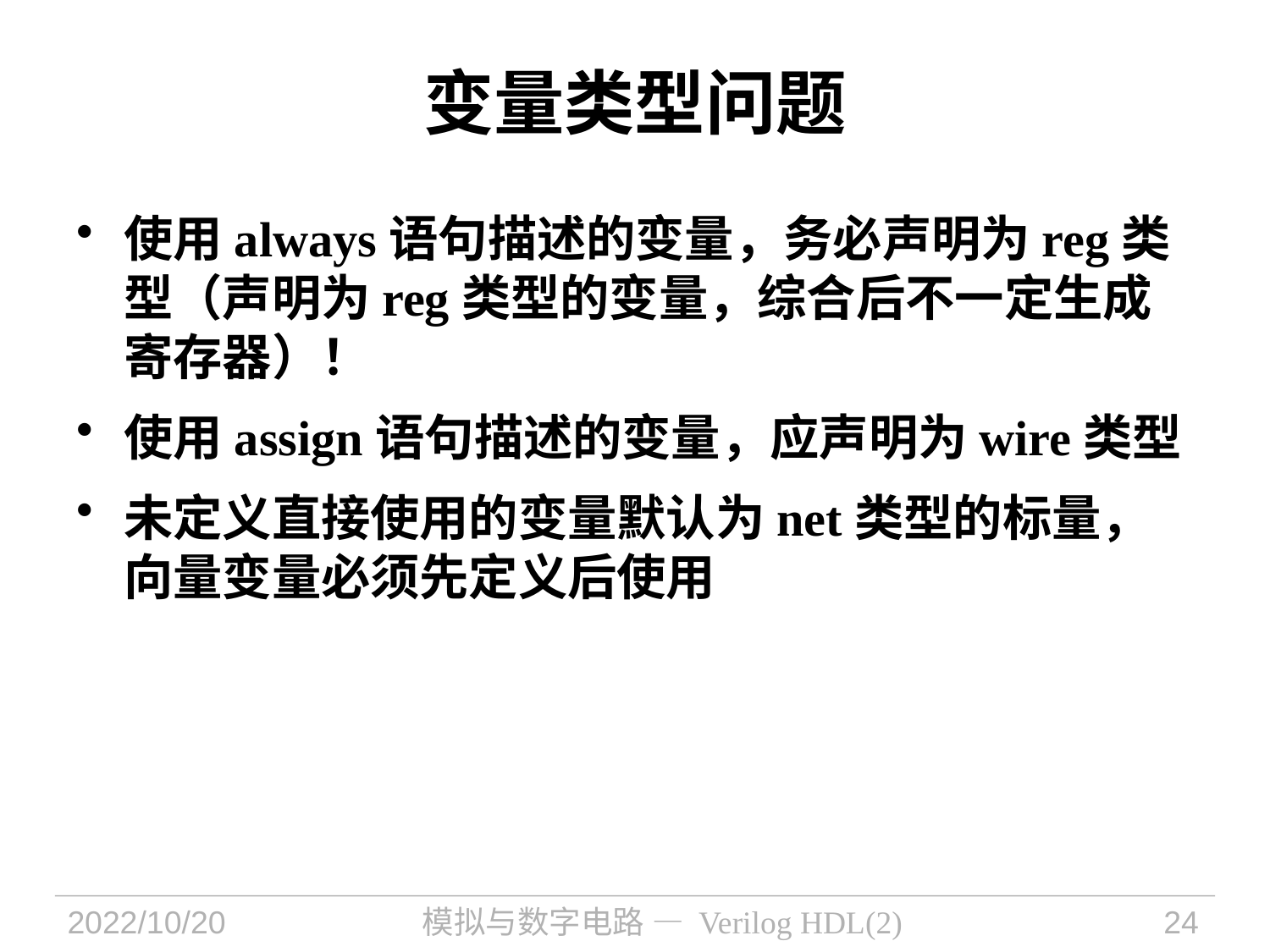

变量类型问题
使用always语句描述的变量，务必声明为reg类型（声明为reg类型的变量，综合后不一定生成寄存器）！
使用assign语句描述的变量，应声明为wire类型
未定义直接使用的变量默认为net类型的标量，向量变量必须先定义后使用
2022/10/20
模拟与数字电路 — Verilog HDL(2)
24